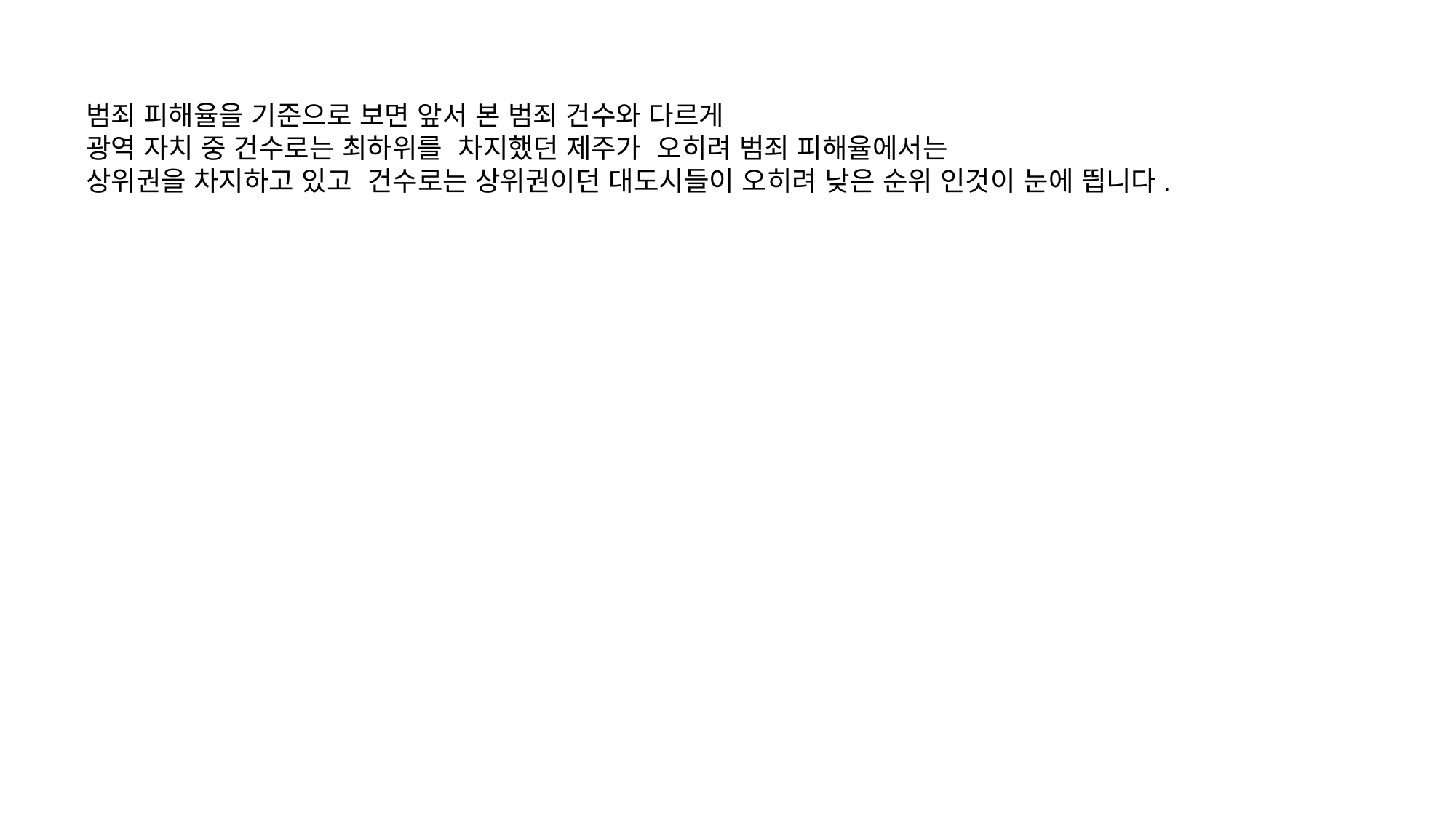

범죄 피해율을 기준으로 보면​ 앞서 본 범죄 건수와 다르게​
광역 자치 중 건수로는 최하위를 ​ 차지했던 제주가 ​ 오히려 범죄 피해율에서는 ​
상위권을 차지하고 있고 ​ 건수로는 상위권이던 대도시들이 오히려 낮은 순위 인것이 눈에 띕니다.
​